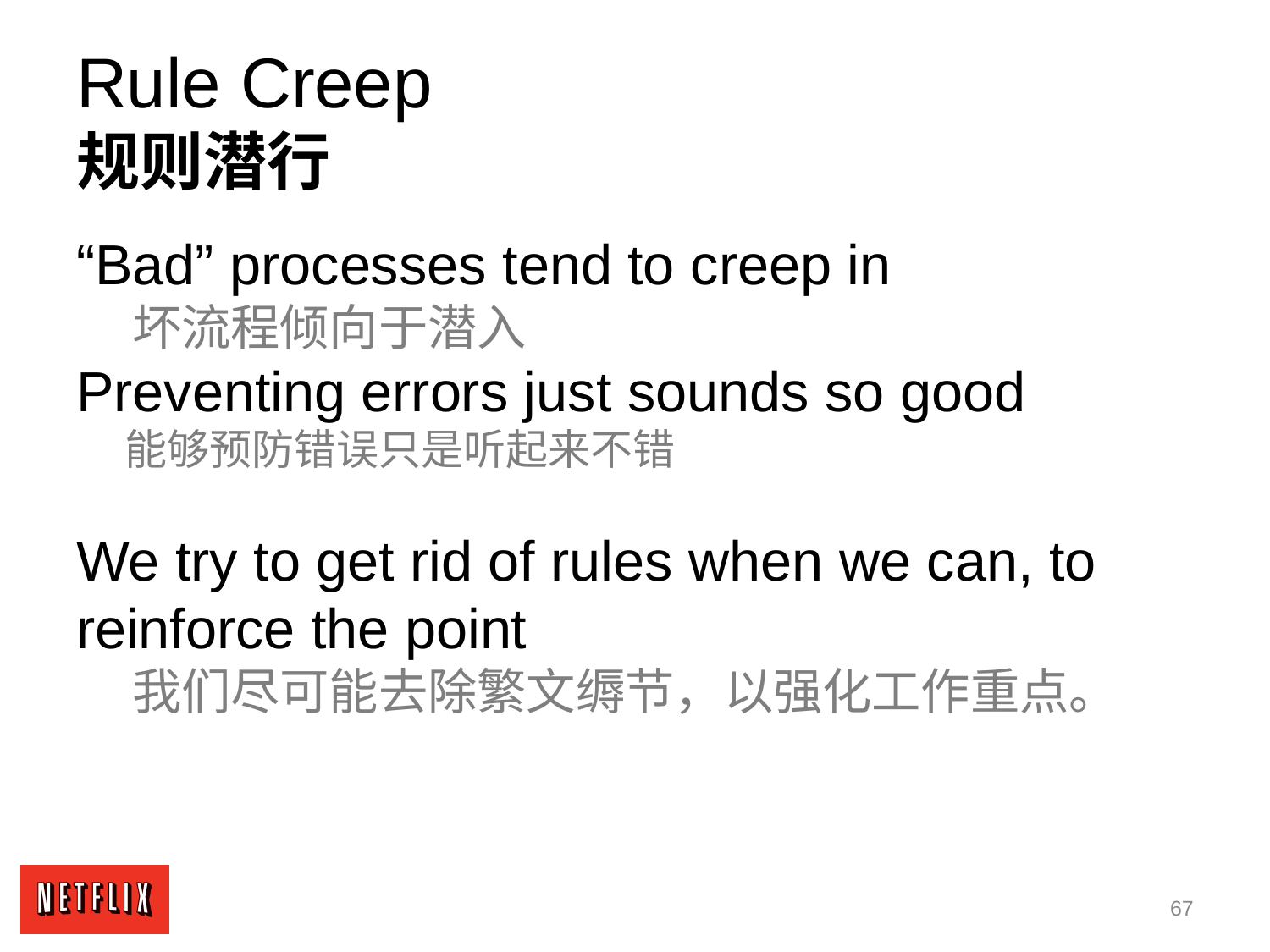

Rule Creep
规则潜行
“Bad” processes tend to creep in
    坏流程倾向于潜入
Preventing errors just sounds so good
    能够预防错误只是听起来不错

We try to get rid of rules when we can, to reinforce the point
    我们尽可能去除繁文缛节，以强化工作重点。

67